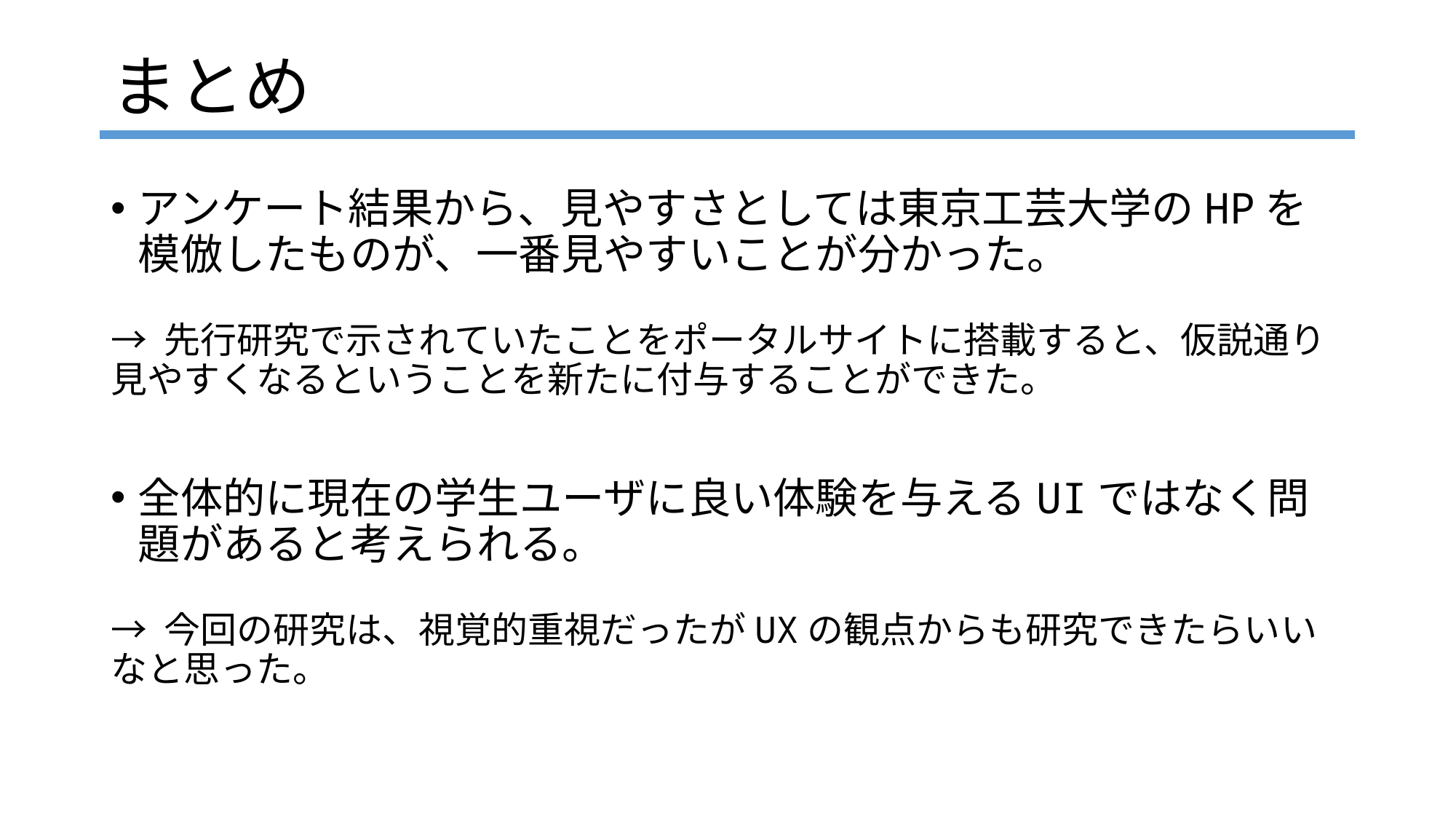

まとめ
アンケート結果から、見やすさとしては東京工芸大学のHPを模倣したものが、一番見やすいことが分かった。

→ 先行研究で示されていたことをポータルサイトに搭載すると、仮説通り見やすくなるということを新たに付与することができた。

全体的に現在の学生ユーザに良い体験を与えるUIではなく問題があると考えられる。

→ 今回の研究は、視覚的重視だったがUXの観点からも研究できたらいいなと思った。